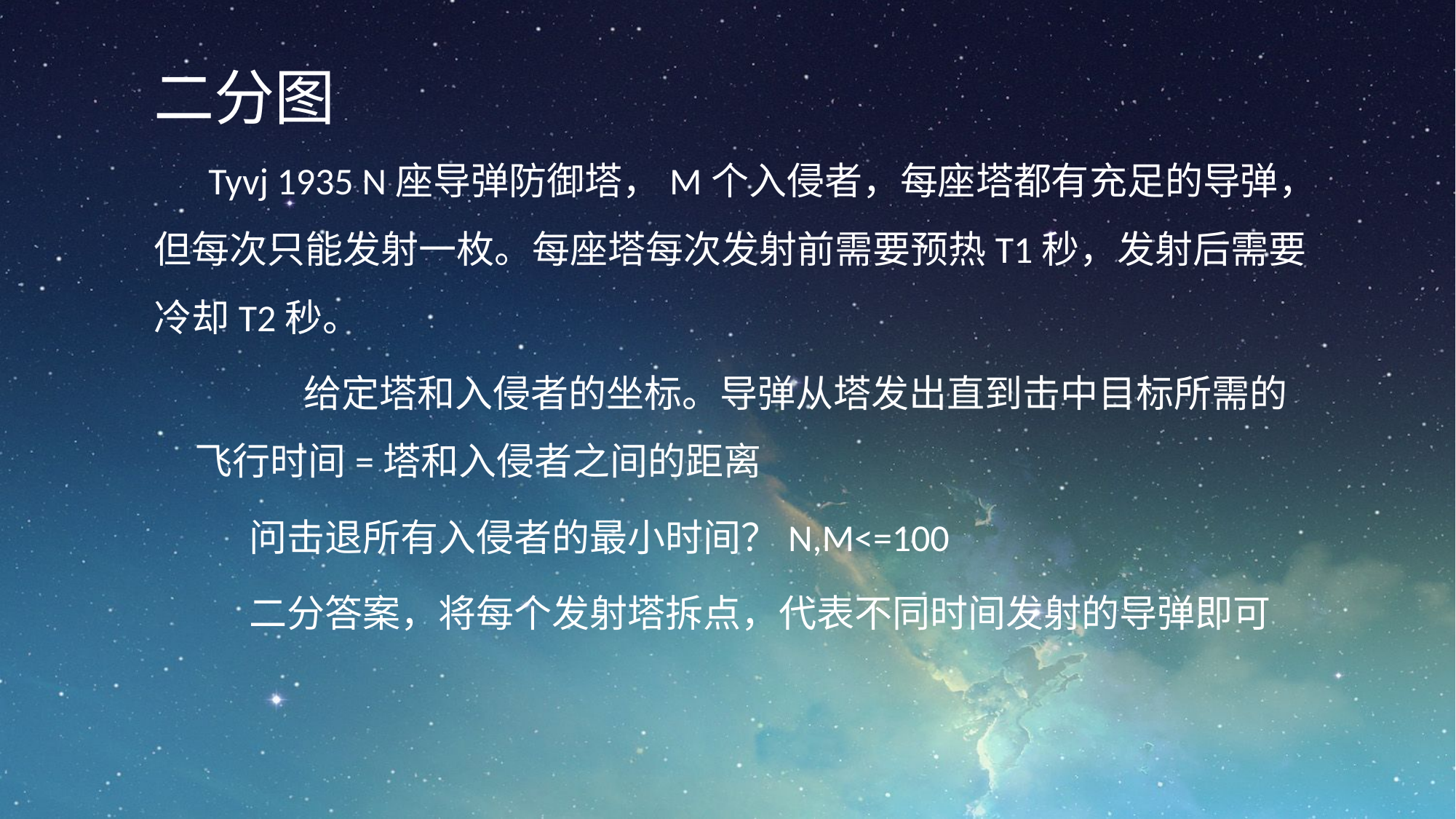

二分图
Tyvj 1935 N座导弹防御塔，M个入侵者，每座塔都有充足的导弹，但每次只能发射一枚。每座塔每次发射前需要预热T1秒，发射后需要冷却T2秒。
	给定塔和入侵者的坐标。导弹从塔发出直到击中目标所需的飞行时间=塔和入侵者之间的距离
问击退所有入侵者的最小时间？N,M<=100
二分答案，将每个发射塔拆点，代表不同时间发射的导弹即可